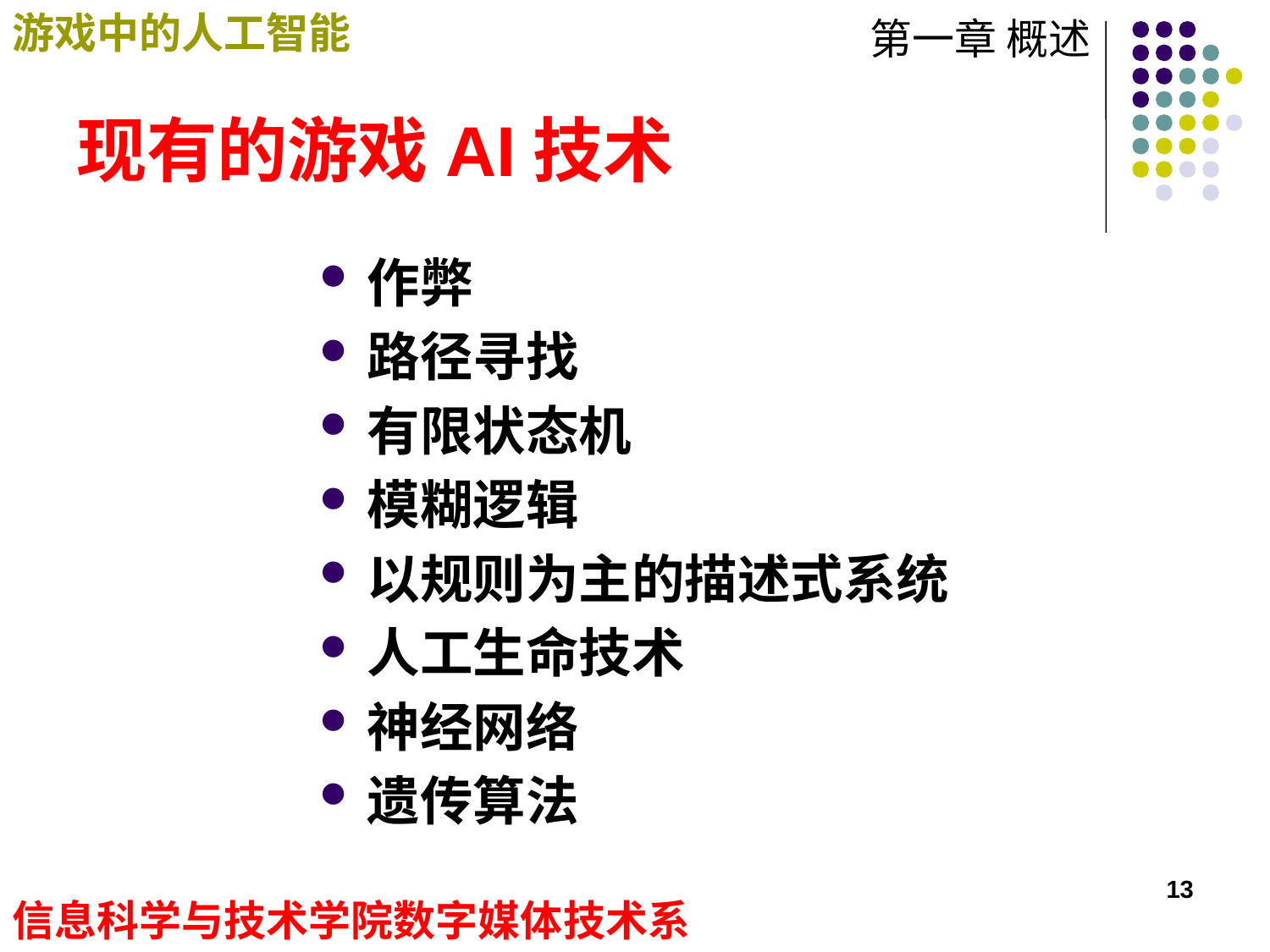

# 现有的游戏AI技术
作弊
路径寻找
有限状态机
模糊逻辑
以规则为主的描述式系统
人工生命技术
神经网络
遗传算法
13